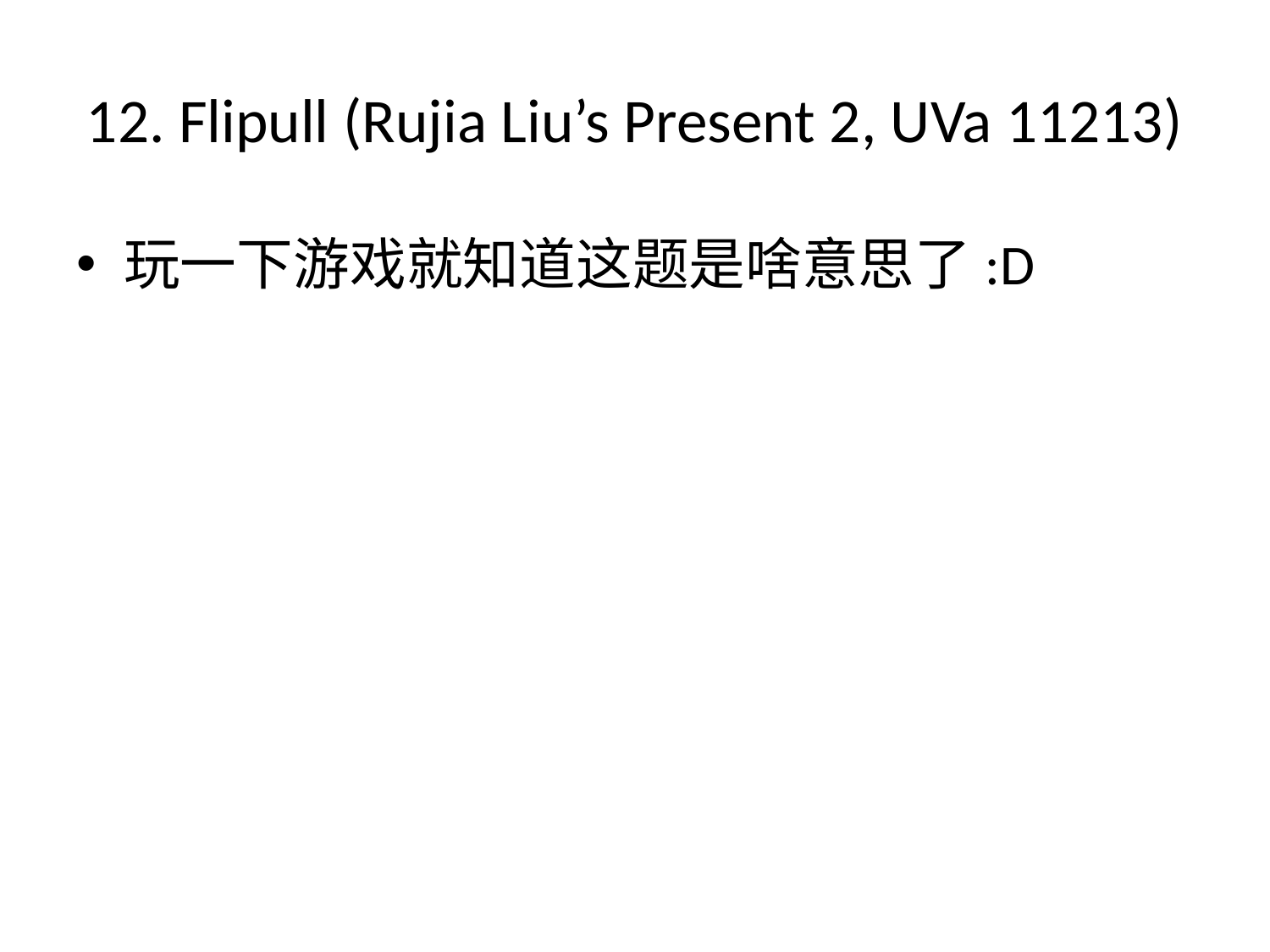

# 12. Flipull (Rujia Liu’s Present 2, UVa 11213)
玩一下游戏就知道这题是啥意思了:D